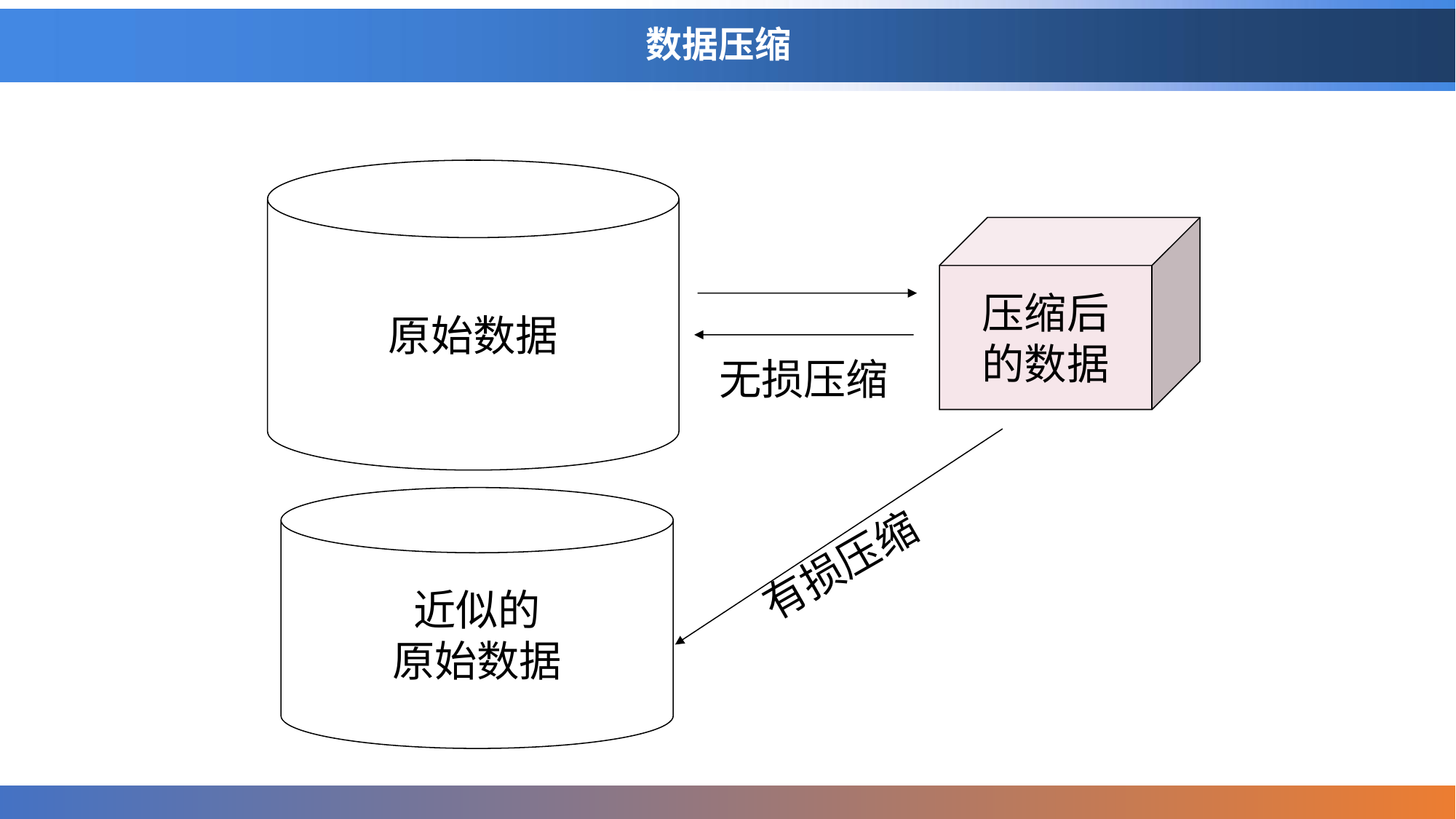

# 数据压缩
原始数据
压缩后
的数据

无损压缩

近似的
原始数据
有损压缩